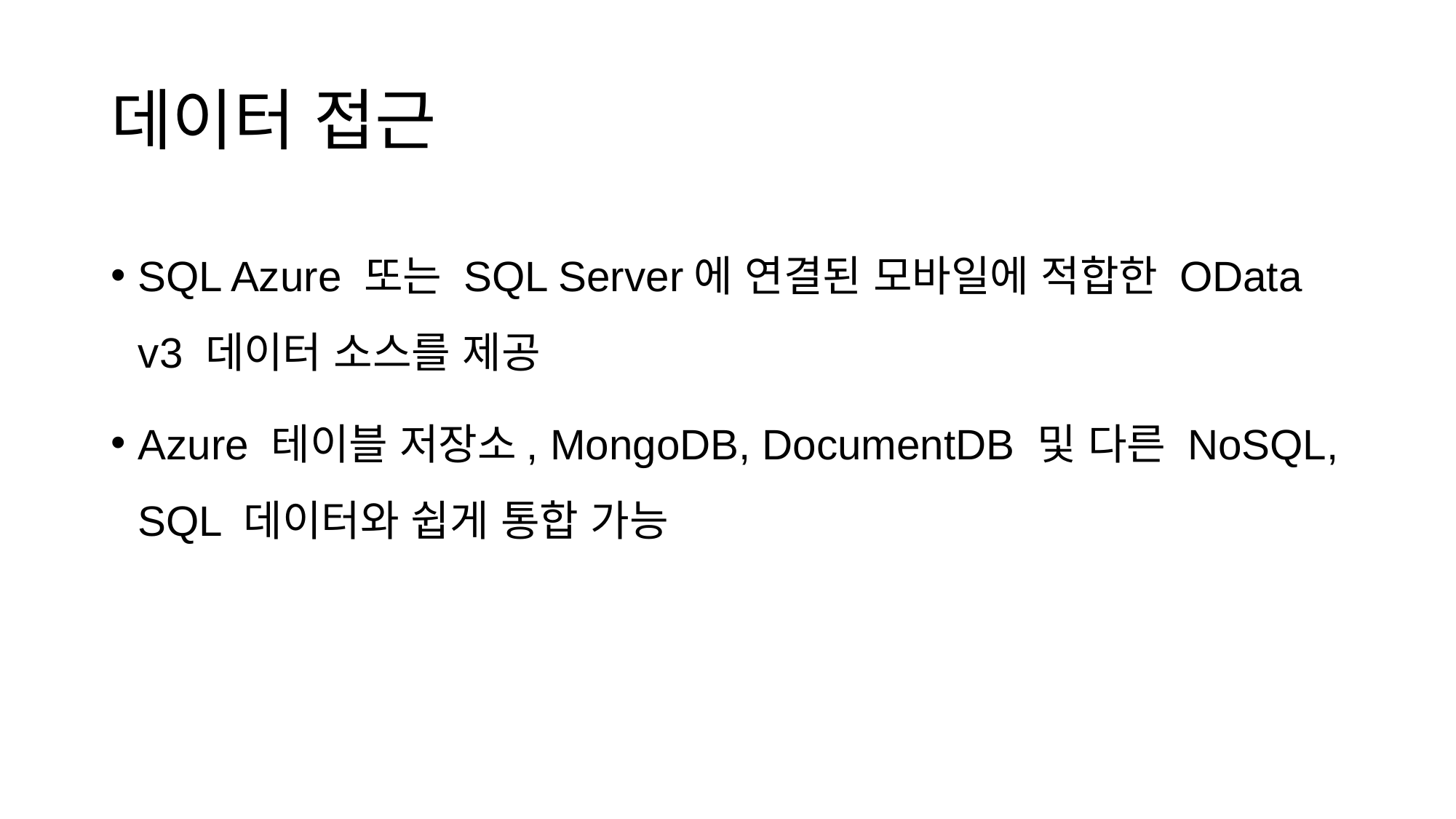

# 데이터 접근
SQL Azure 또는 SQL Server에 연결된 모바일에 적합한 OData v3 데이터 소스를 제공
Azure 테이블 저장소, MongoDB, DocumentDB 및 다른 NoSQL, SQL 데이터와 쉽게 통합 가능